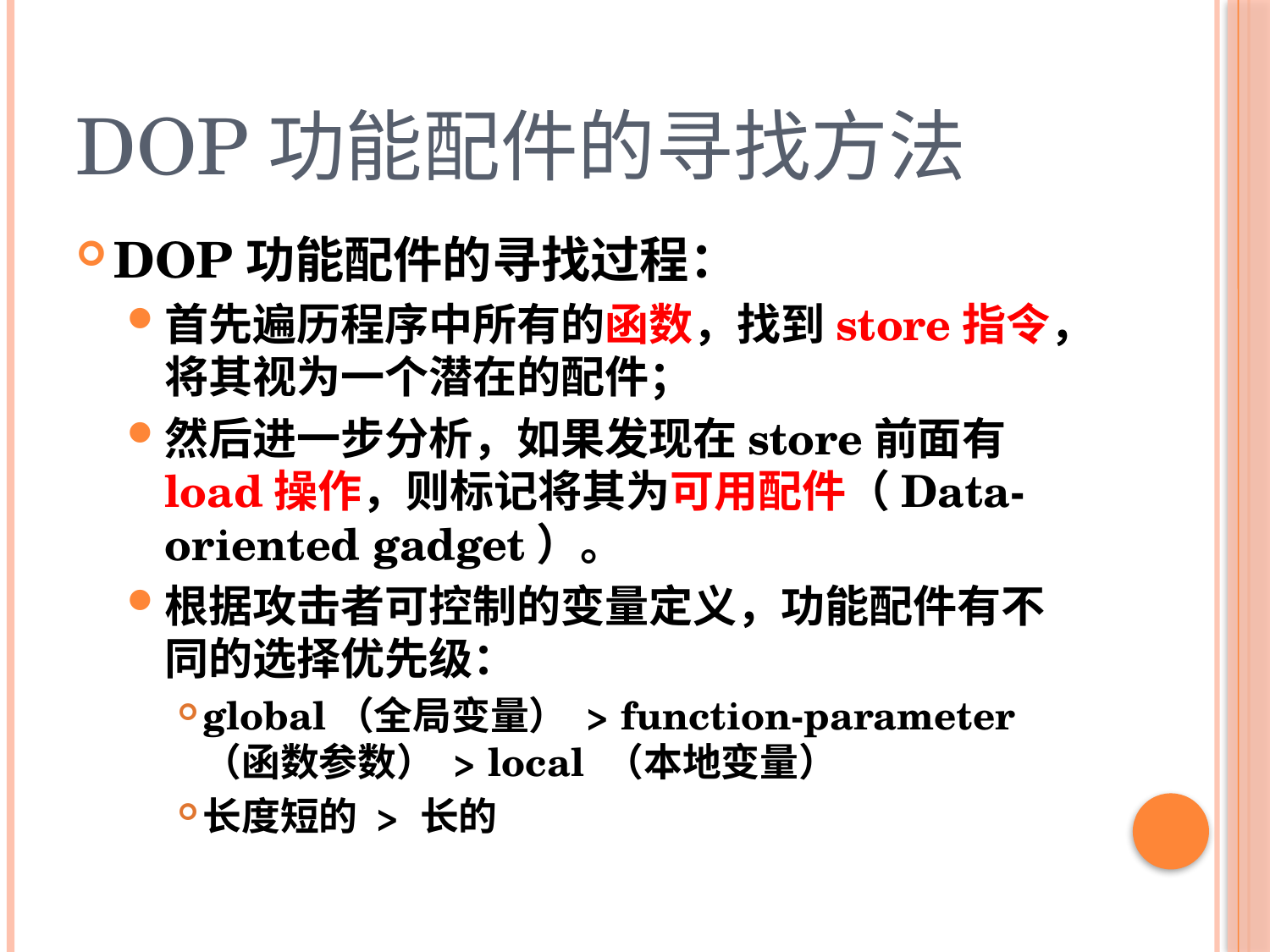

# DOP功能配件的寻找方法
DOP功能配件的寻找过程：
首先遍历程序中所有的函数，找到store指令，将其视为一个潜在的配件；
然后进一步分析，如果发现在store前面有load操作，则标记将其为可用配件（Data-oriented gadget）。
根据攻击者可控制的变量定义，功能配件有不同的选择优先级：
global（全局变量） > function-parameter（函数参数） > local （本地变量）
长度短的 > 长的